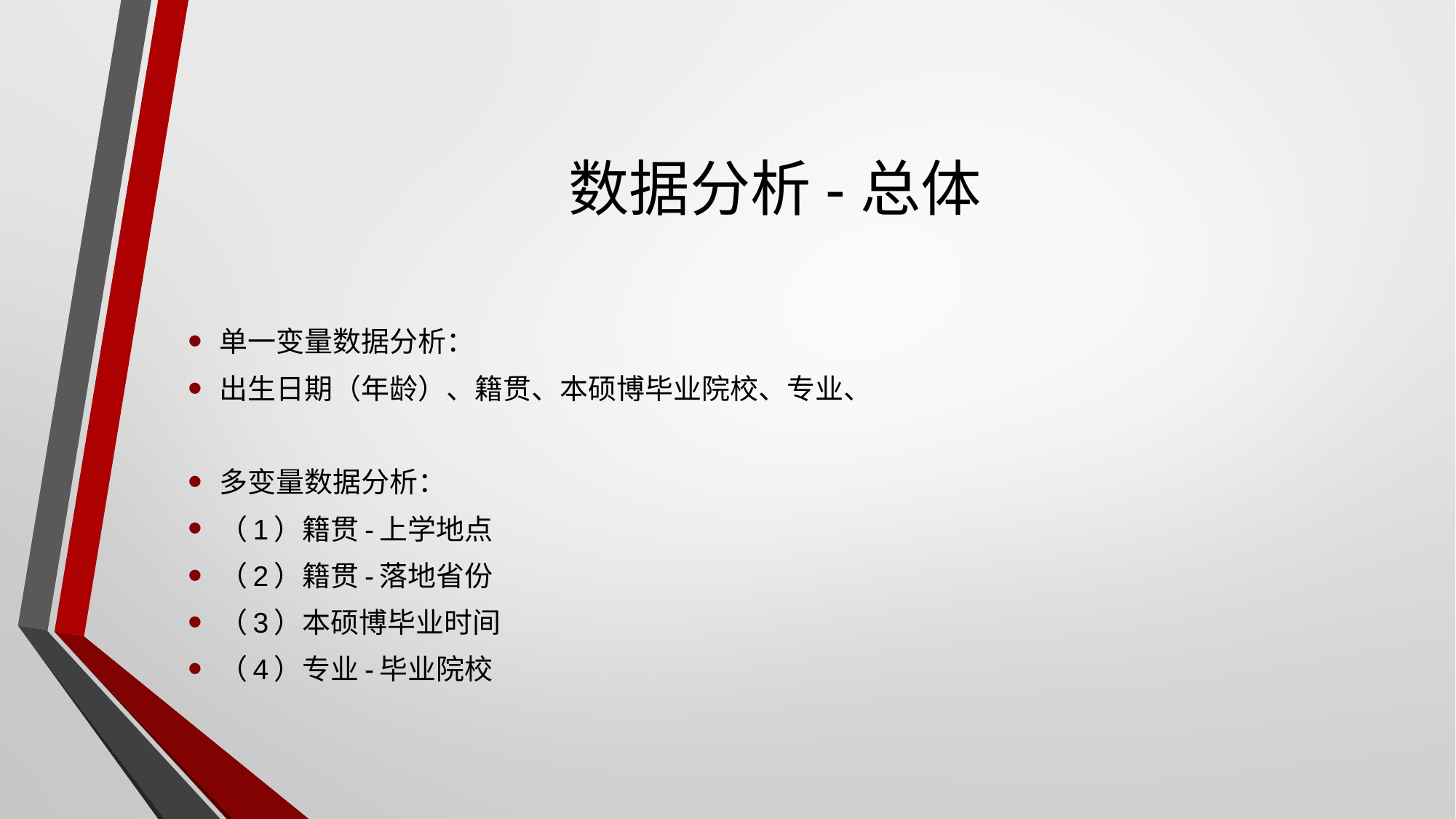

# 数据分析-总体
单一变量数据分析：
出生日期（年龄）、籍贯、本硕博毕业院校、专业、

多变量数据分析：
（1）籍贯-上学地点
（2）籍贯-落地省份
（3）本硕博毕业时间
（4）专业-毕业院校